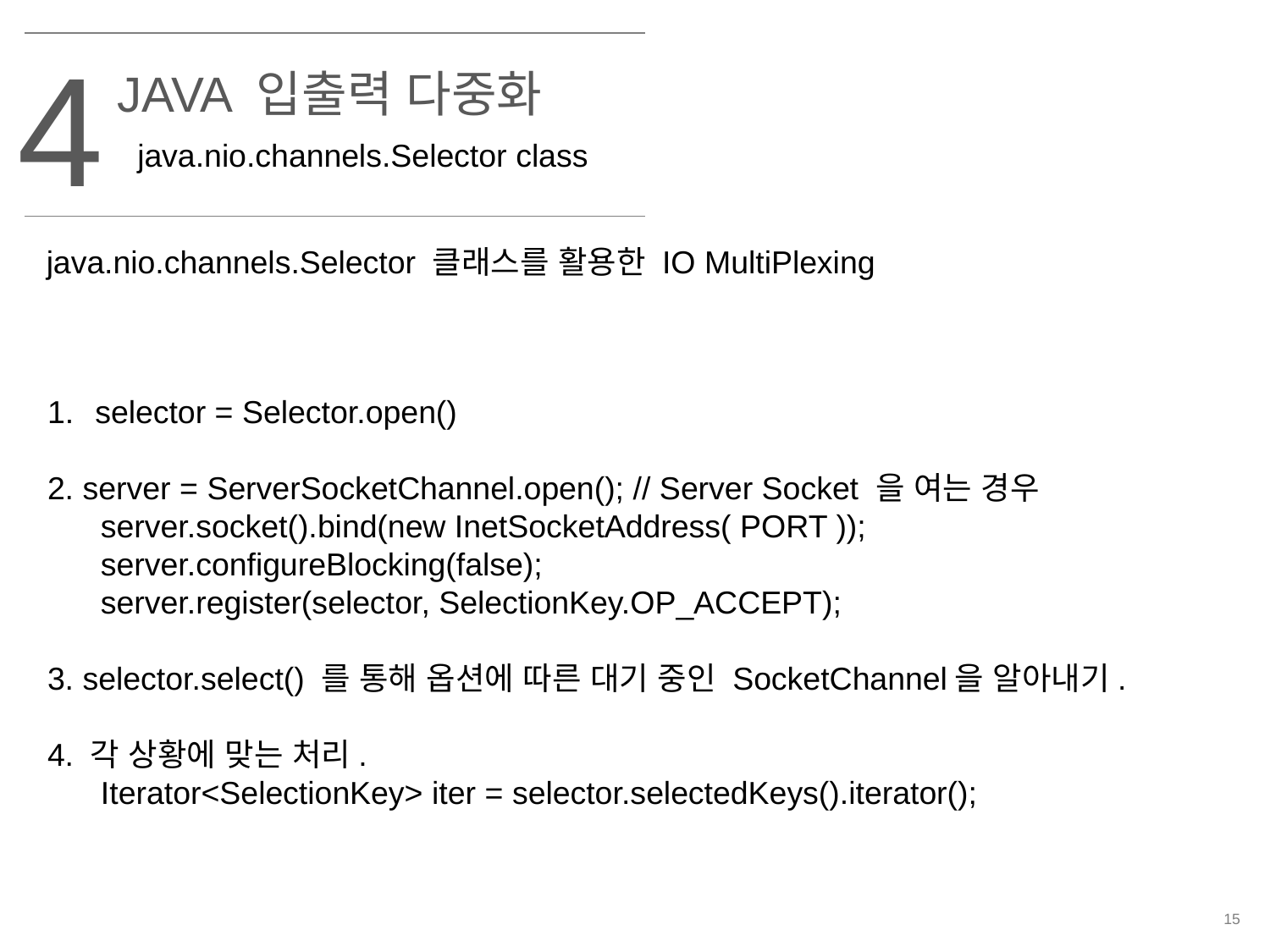

4
JAVA 입출력 다중화
java.nio.channels.Selector class
java.nio.channels.Selector 클래스를 활용한 IO MultiPlexing
selector = Selector.open()

2. server = ServerSocketChannel.open(); // Server Socket 을 여는 경우
      server.socket().bind(new InetSocketAddress( PORT ));
      server.configureBlocking(false);
      server.register(selector, SelectionKey.OP_ACCEPT);

3. selector.select() 를 통해 옵션에 따른 대기 중인 SocketChannel을 알아내기.

4. 각 상황에 맞는 처리.
      Iterator<SelectionKey> iter = selector.selectedKeys().iterator();